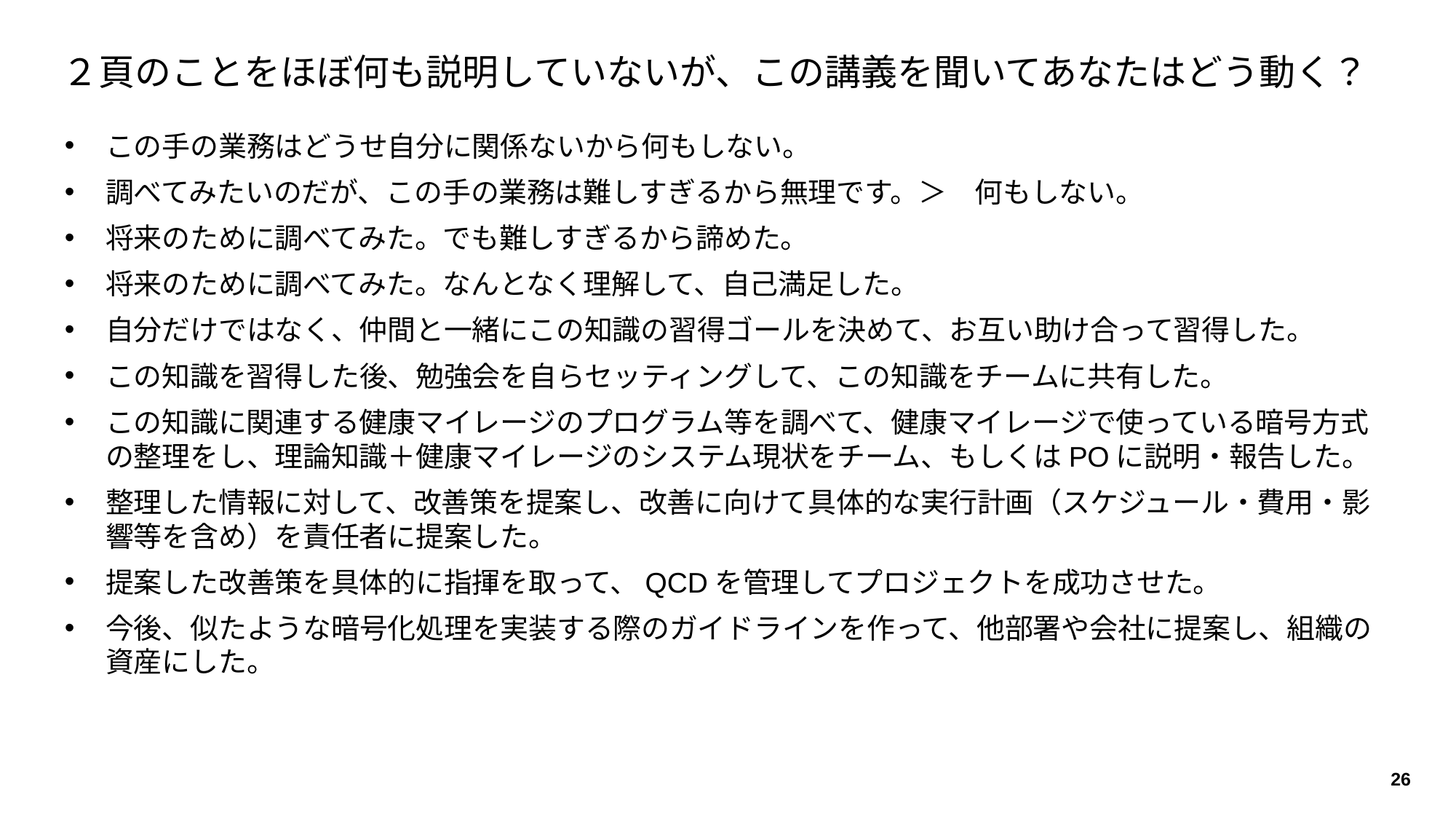

# ２頁のことをほぼ何も説明していないが、この講義を聞いてあなたはどう動く？
この手の業務はどうせ自分に関係ないから何もしない。
調べてみたいのだが、この手の業務は難しすぎるから無理です。＞　何もしない。
将来のために調べてみた。でも難しすぎるから諦めた。
将来のために調べてみた。なんとなく理解して、自己満足した。
自分だけではなく、仲間と一緒にこの知識の習得ゴールを決めて、お互い助け合って習得した。
この知識を習得した後、勉強会を自らセッティングして、この知識をチームに共有した。
この知識に関連する健康マイレージのプログラム等を調べて、健康マイレージで使っている暗号方式の整理をし、理論知識＋健康マイレージのシステム現状をチーム、もしくはPOに説明・報告した。
整理した情報に対して、改善策を提案し、改善に向けて具体的な実行計画（スケジュール・費用・影響等を含め）を責任者に提案した。
提案した改善策を具体的に指揮を取って、QCDを管理してプロジェクトを成功させた。
今後、似たような暗号化処理を実装する際のガイドラインを作って、他部署や会社に提案し、組織の資産にした。